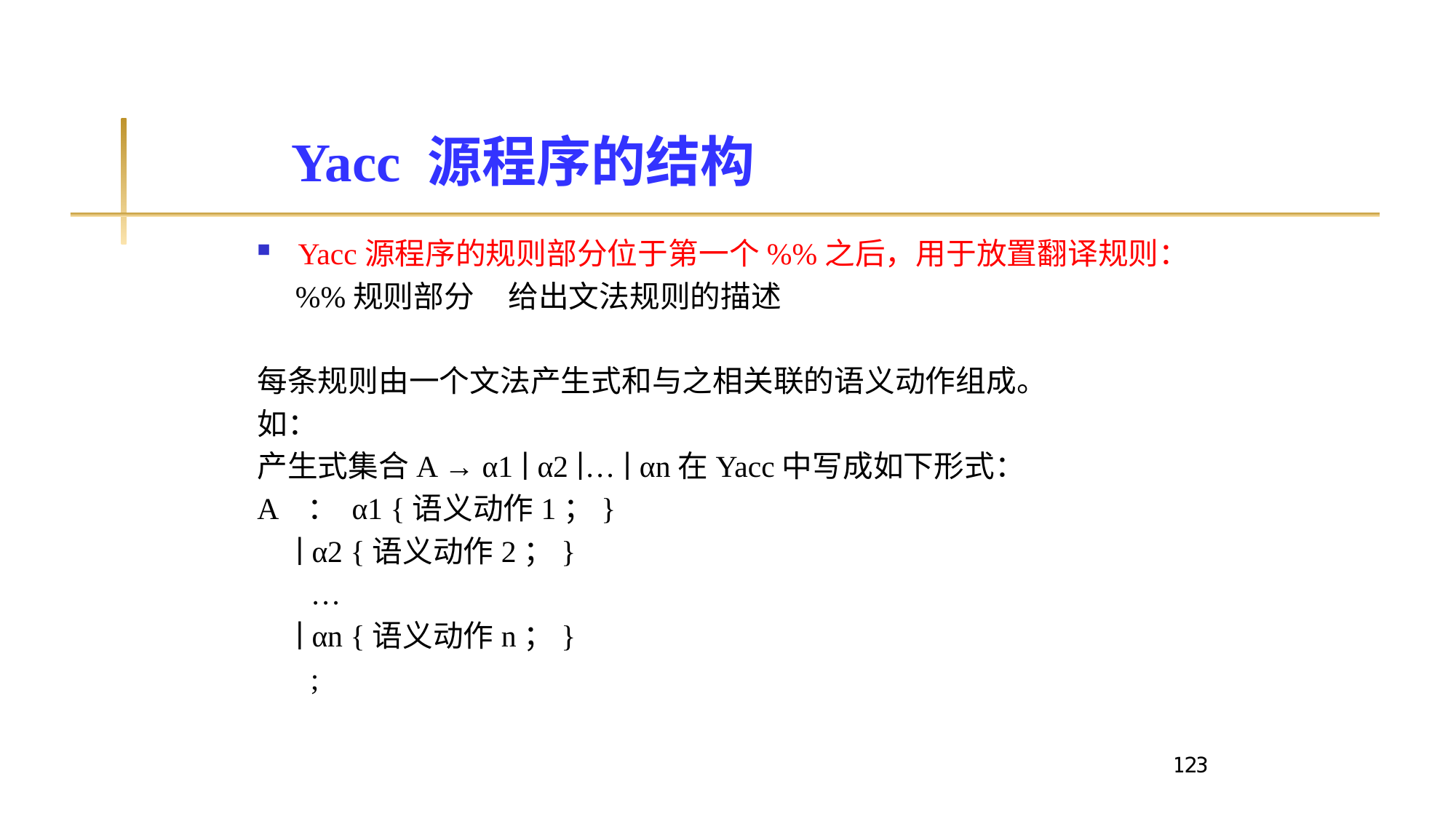

Yacc 源程序的结构
Yacc源程序的规则部分位于第一个%%之后，用于放置翻译规则：
     %%规则部分     给出文法规则的描述

每条规则由一个文法产生式和与之相关联的语义动作组成。
如：
产生式集合A → α1 ∣ α2 ∣… ∣ αn在Yacc中写成如下形式：
A   ： α1 {语义动作1；}
     ∣ α2 {语义动作2；}
       …
     ∣ αn {语义动作n；}
       ;
123